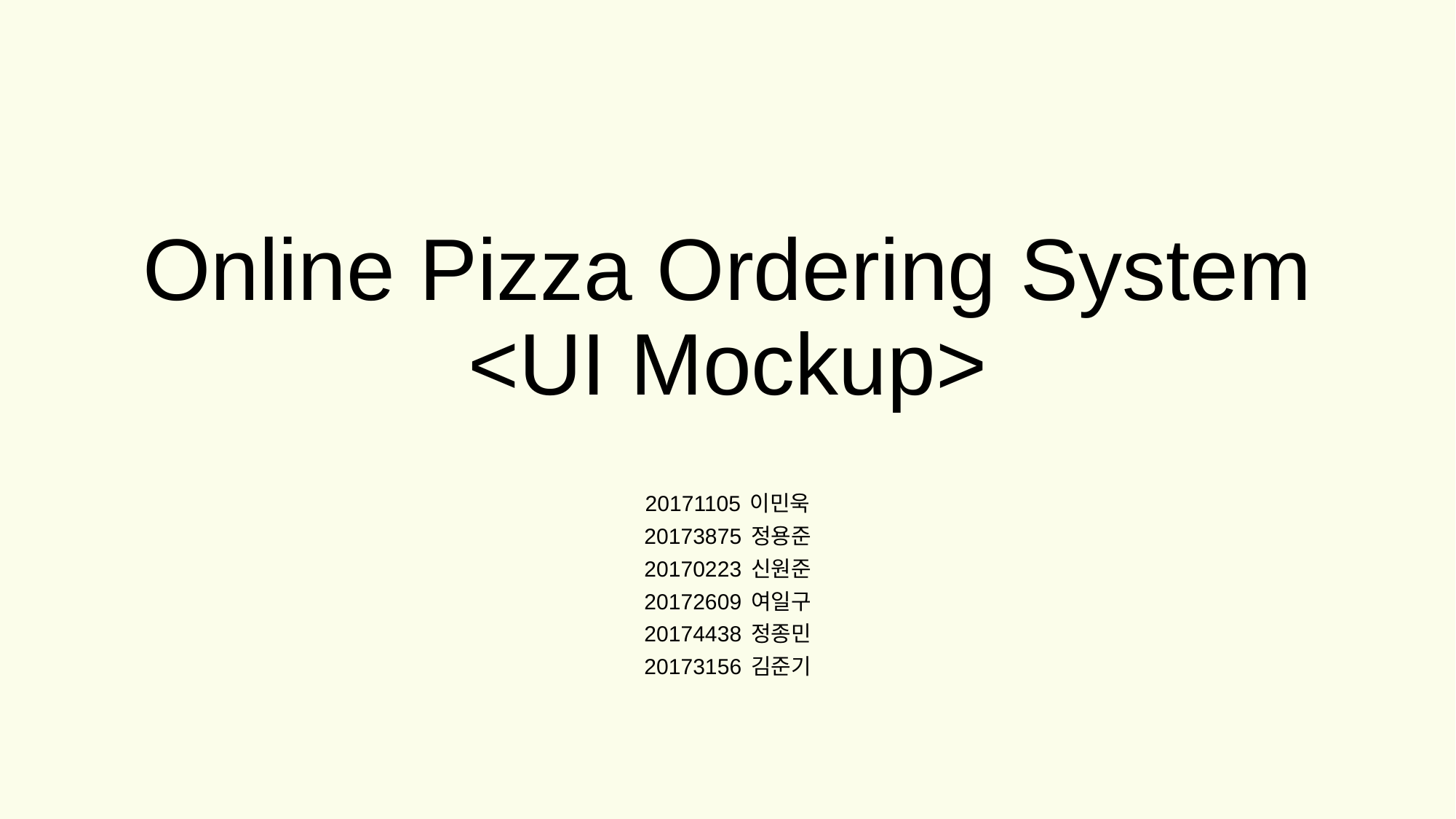

# Online Pizza Ordering System <UI Mockup>
20171105 이민욱
20173875 정용준
20170223 신원준
20172609 여일구
20174438 정종민
20173156 김준기